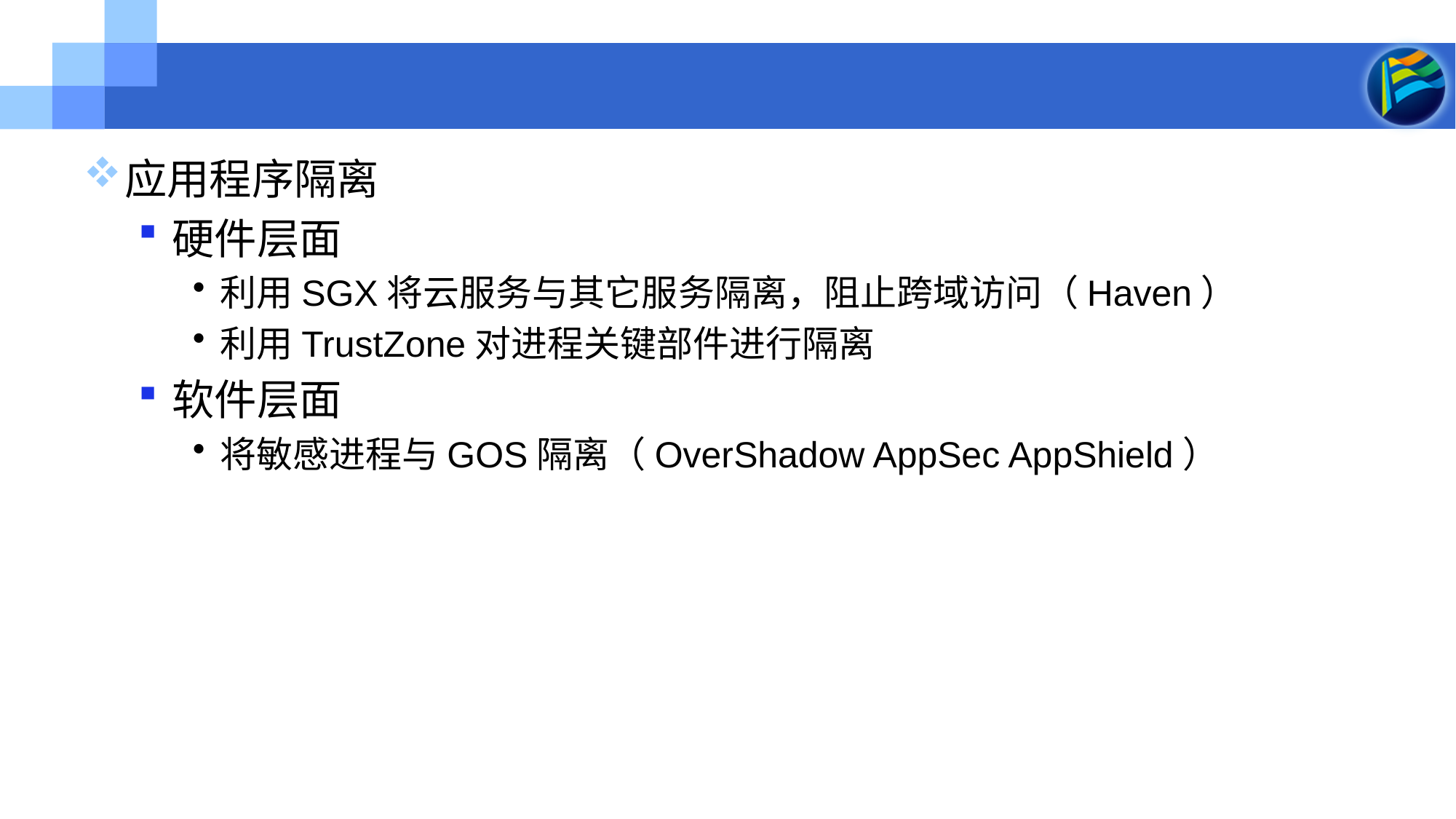

#
应用程序隔离
硬件层面
利用SGX将云服务与其它服务隔离，阻止跨域访问（Haven）
利用TrustZone对进程关键部件进行隔离
软件层面
将敏感进程与GOS隔离（OverShadow AppSec AppShield）
7